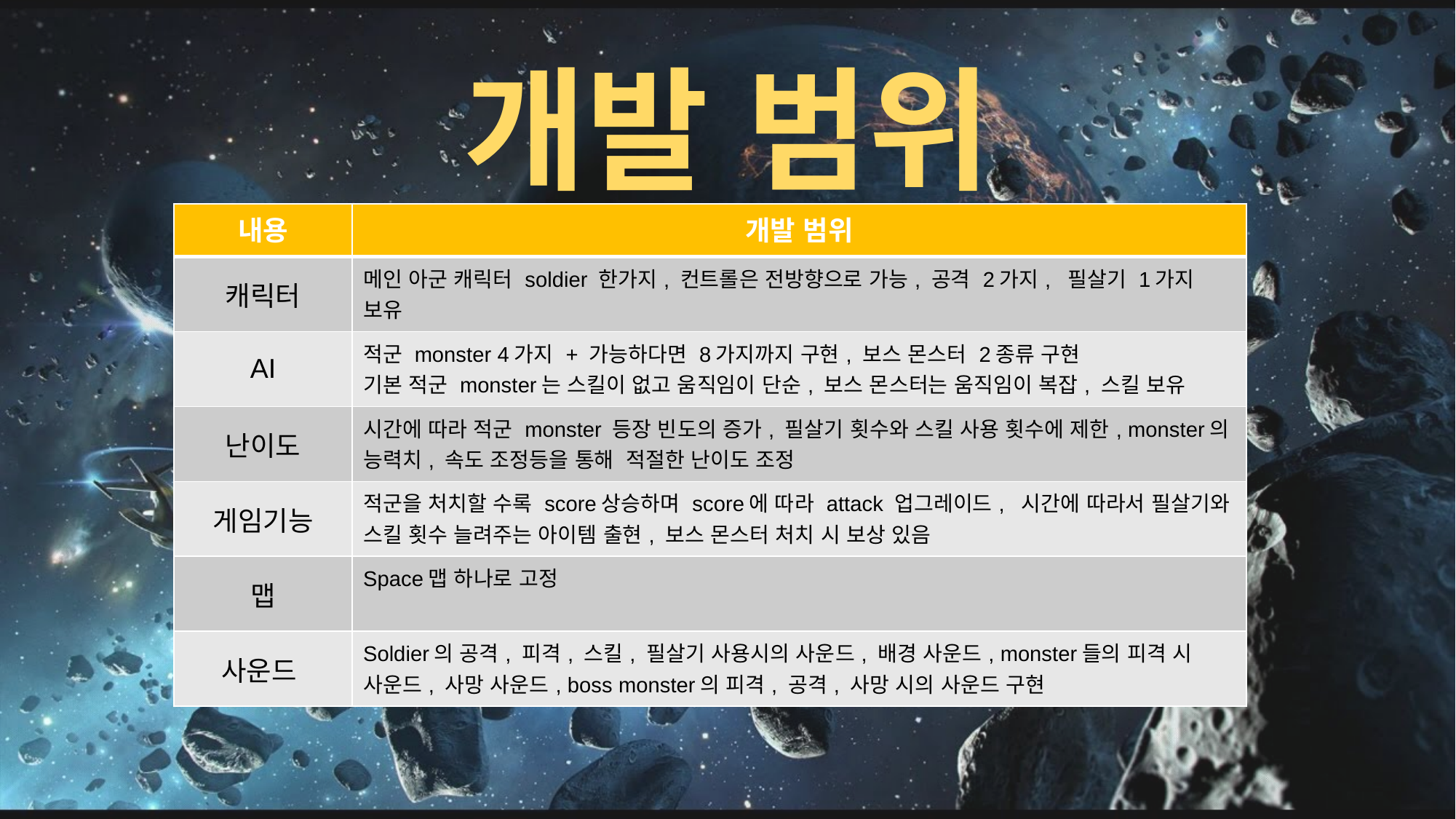

개발 범위
| 내용 | 개발 범위 |
| --- | --- |
| 캐릭터 | 메인 아군 캐릭터 soldier 한가지, 컨트롤은 전방향으로 가능, 공격 2가지, 필살기 1가지 보유 |
| AI | 적군 monster 4가지 + 가능하다면 8가지까지 구현, 보스 몬스터 2종류 구현 기본 적군 monster는 스킬이 없고 움직임이 단순, 보스 몬스터는 움직임이 복잡, 스킬 보유 |
| 난이도 | 시간에 따라 적군 monster 등장 빈도의 증가, 필살기 횟수와 스킬 사용 횟수에 제한, monster의 능력치, 속도 조정등을 통해 적절한 난이도 조정 |
| 게임기능 | 적군을 처치할 수록 score상승하며 score에 따라 attack 업그레이드, 시간에 따라서 필살기와 스킬 횟수 늘려주는 아이템 출현, 보스 몬스터 처치 시 보상 있음 |
| 맵 | Space맵 하나로 고정 |
| 사운드 | Soldier의 공격, 피격, 스킬, 필살기 사용시의 사운드, 배경 사운드, monster들의 피격 시 사운드, 사망 사운드, boss monster의 피격, 공격, 사망 시의 사운드 구현 |